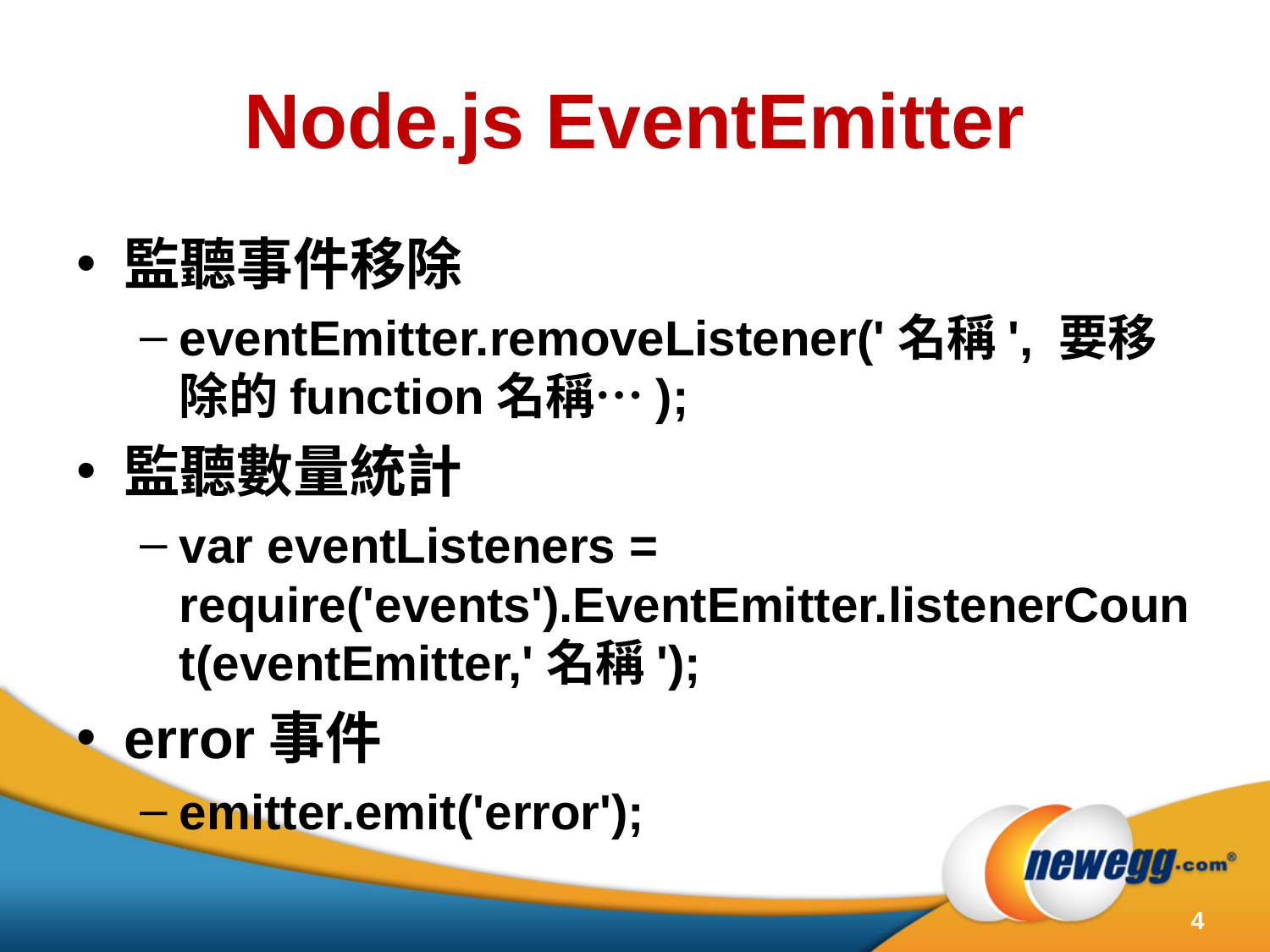

# Node.js EventEmitter
監聽事件移除
eventEmitter.removeListener('名稱', 要移除的function名稱…);
監聽數量統計
var eventListeners = require('events').EventEmitter.listenerCount(eventEmitter,'名稱');
error事件
emitter.emit('error');